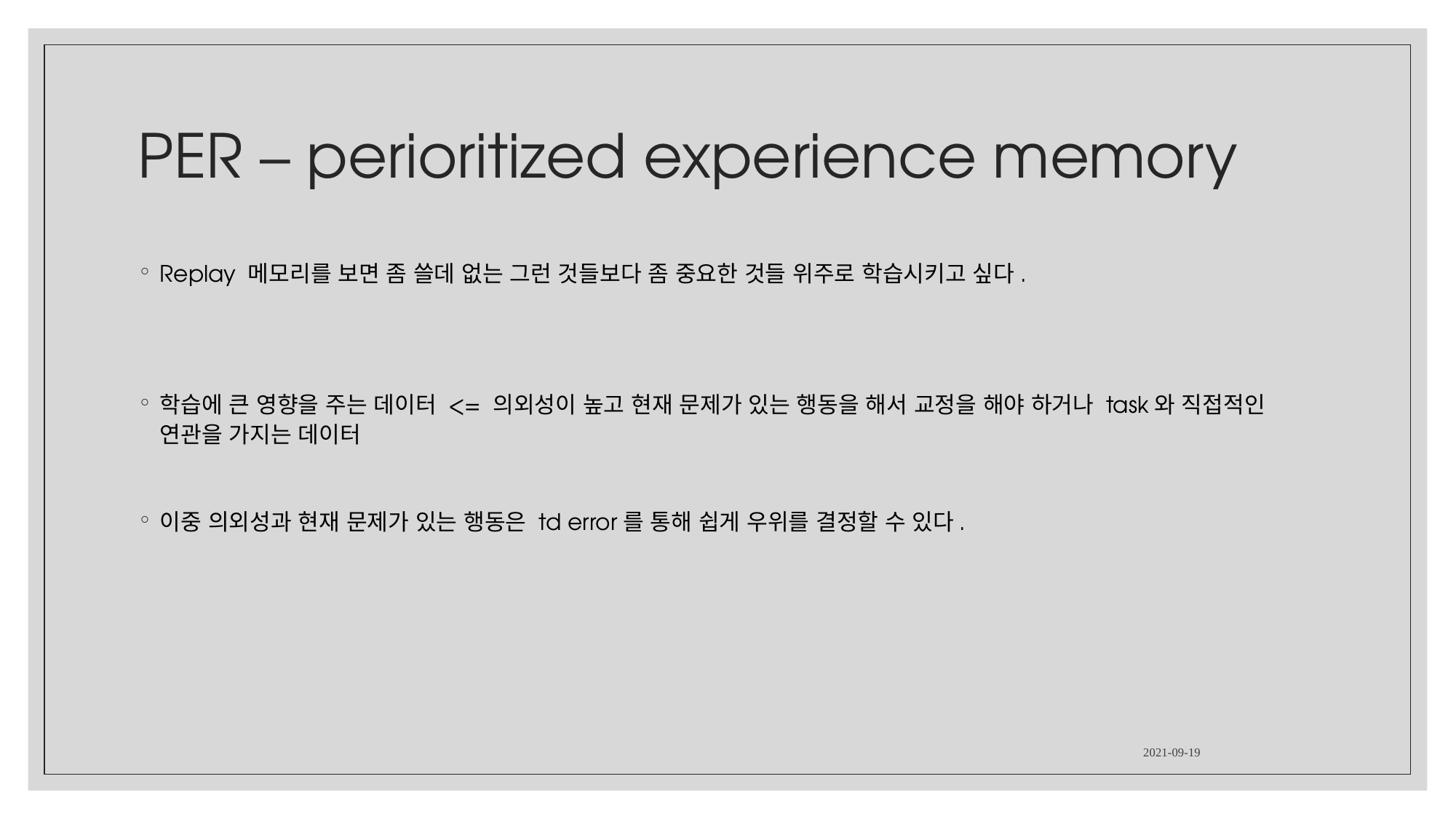

# PER – perioritized experience memory
Replay 메모리를 보면 좀 쓸데 없는 그런 것들보다 좀 중요한 것들 위주로 학습시키고 싶다.

학습에 큰 영향을 주는 데이터 <= 의외성이 높고 현재 문제가 있는 행동을 해서 교정을 해야 하거나 task와 직접적인 연관을 가지는 데이터

이중 의외성과 현재 문제가 있는 행동은 td error를 통해 쉽게 우위를 결정할 수 있다.
2021-09-19